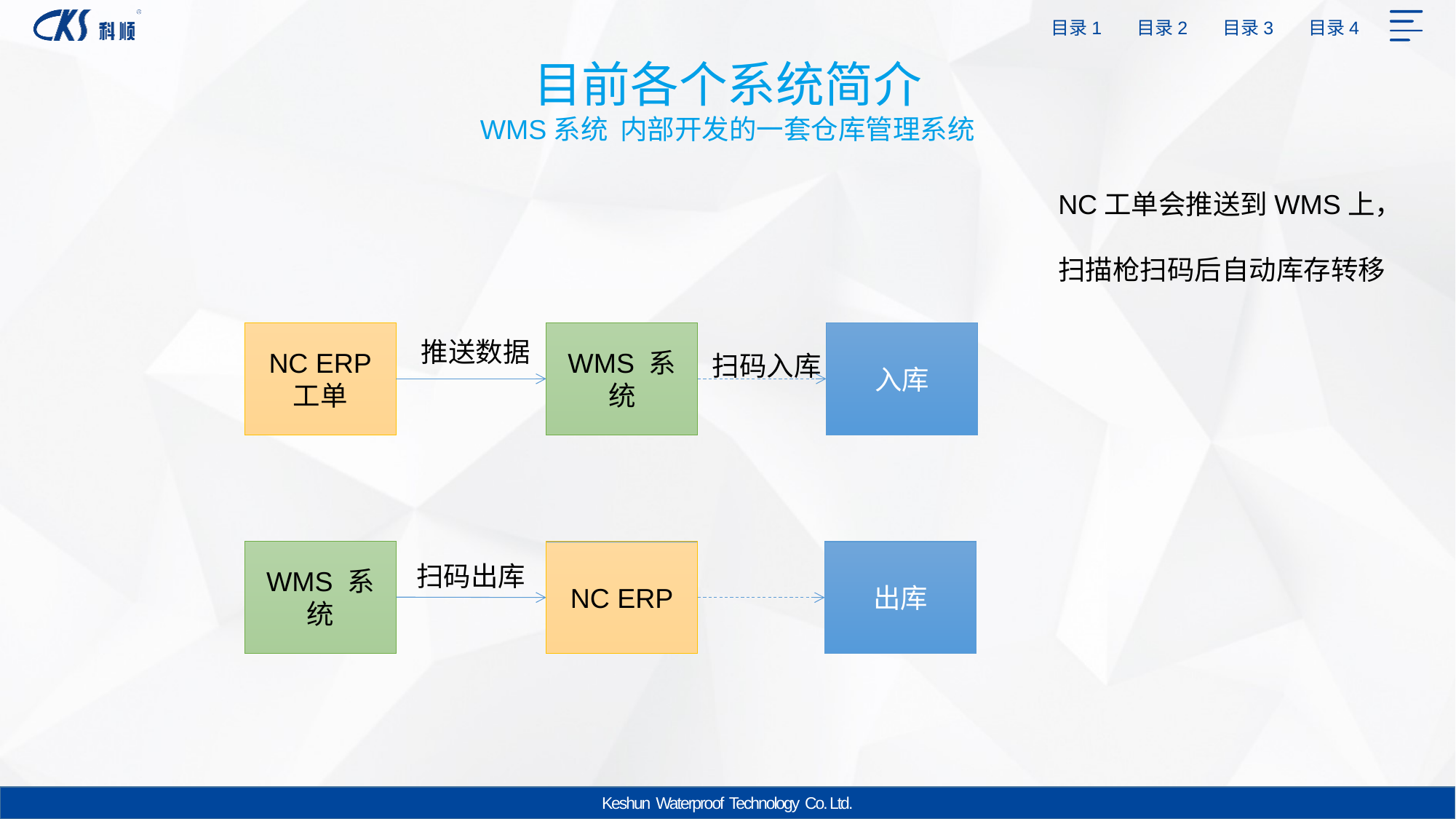

目前各个系统简介
WMS系统  内部开发的一套仓库管理系统
NC工单会推送到WMS上，

扫描枪扫码后自动库存转移
NC ERP
工单
WMS 系统
入库
推送数据
扫码入库
WMS 系统
NC ERP
出库
扫码出库

Keshun  Waterproof  Technology  Co. Ltd.